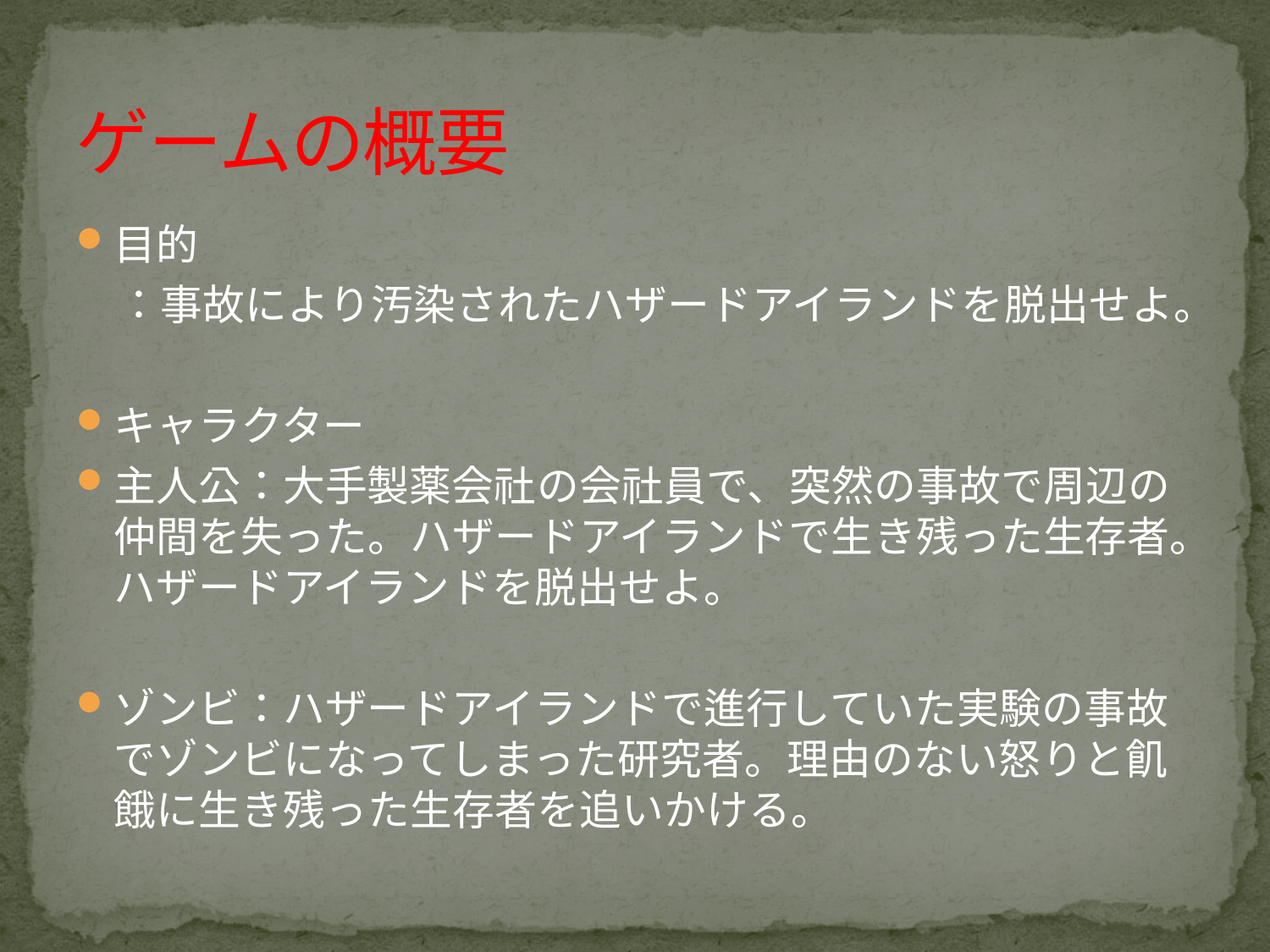

# ゲームの概要
目的
　：事故により汚染されたハザードアイランドを脱出せよ。

キャラクター
主人公：大手製薬会社の会社員で、突然の事故で周辺の仲間を失った。ハザードアイランドで生き残った生存者。ハザードアイランドを脱出せよ。

ゾンビ：ハザードアイランドで進行していた実験の事故でゾンビになってしまった研究者。理由のない怒りと飢餓に生き残った生存者を追いかける。